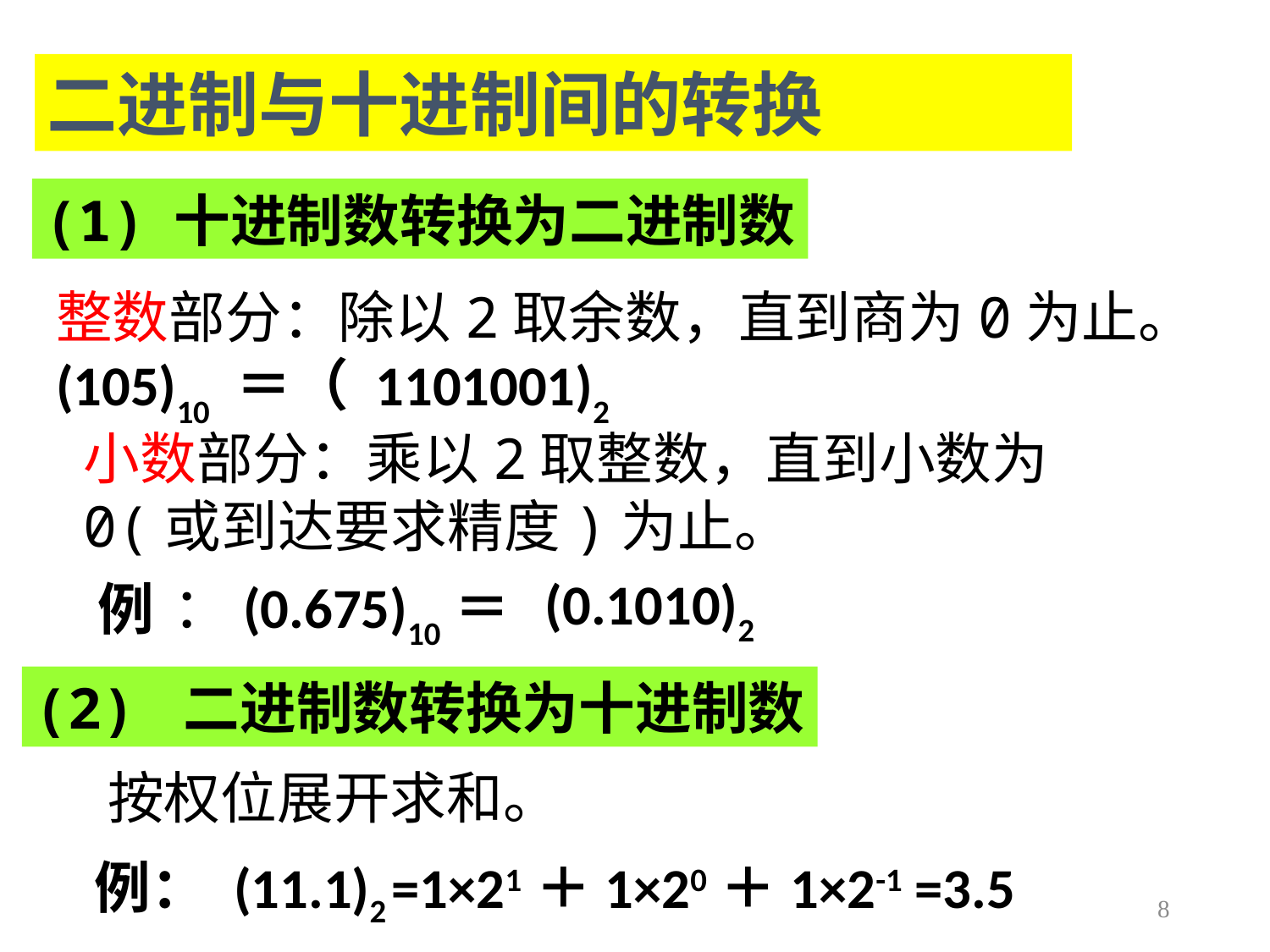

二进制与十进制间的转换
(1) 十进制数转换为二进制数
整数部分：除以2取余数，直到商为0为止。
(105)10 ＝（ 1101001)2
小数部分：乘以2取整数，直到小数为0(或到达要求精度)为止。
(0.1010)2

：(0.675)10＝
例
(2) 二进制数转换为十进制数
按权位展开求和。
例： (11.1)2
=1×21＋1×20＋1×2-1 =3.5
8